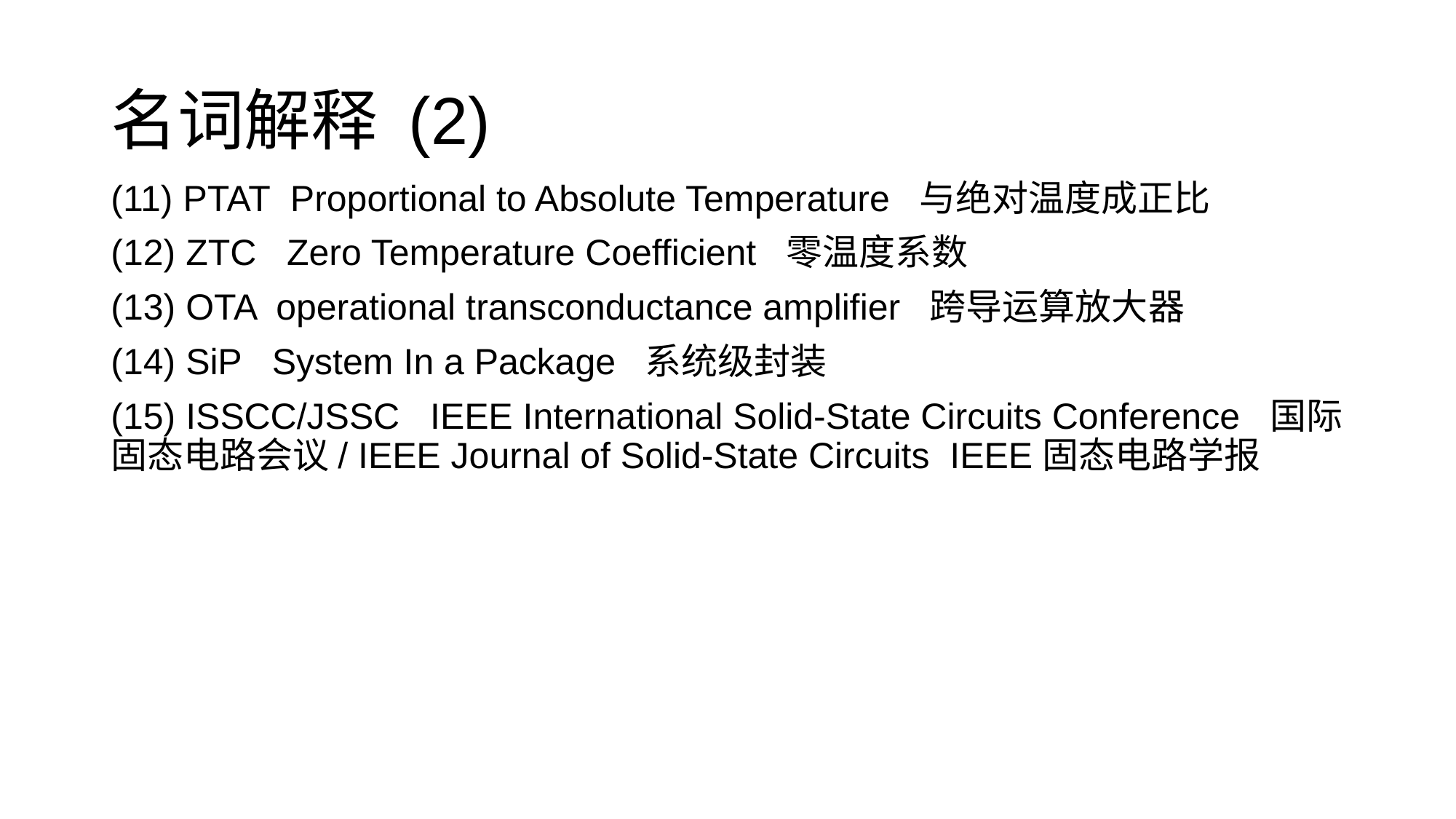

# 名词解释 (2)
(11) PTAT  Proportional to Absolute Temperature  与绝对温度成正比
(12) ZTC   Zero Temperature Coefficient  零温度系数
(13) OTA  operational transconductance amplifier  跨导运算放大器
(14) SiP   System In a Package  系统级封装
(15) ISSCC/JSSC   IEEE International Solid-State Circuits Conference  国际固态电路会议/ IEEE Journal of Solid-State Circuits  IEEE固态电路学报